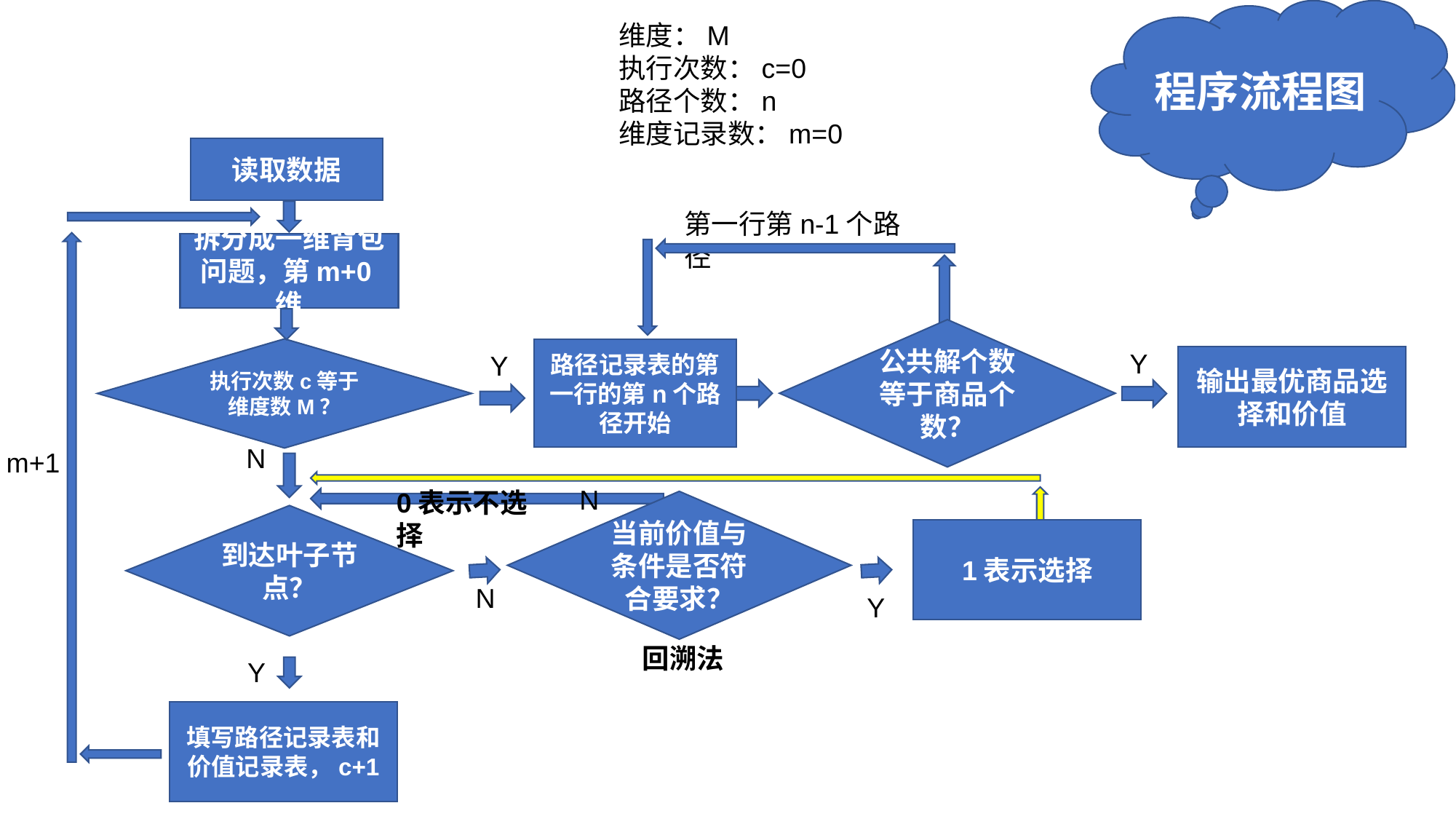

程序流程图
维度：M
执行次数：c=0
路径个数：n
维度记录数：m=0
读取数据

第一行第n-1个路径

拆分成一维背包问题，第m+0维

公共解个数等于商品个数？
执行次数c等于维度数M？
路径记录表的第一行的第n个路径开始
Y
Y
输出最优商品选择和价值

N
m+1

N
0表示不选择

当前价值与条件是否符合要求？

到达叶子节点？
1表示选择

N
Y
回溯法
Y

填写路径记录表和价值记录表，c+1